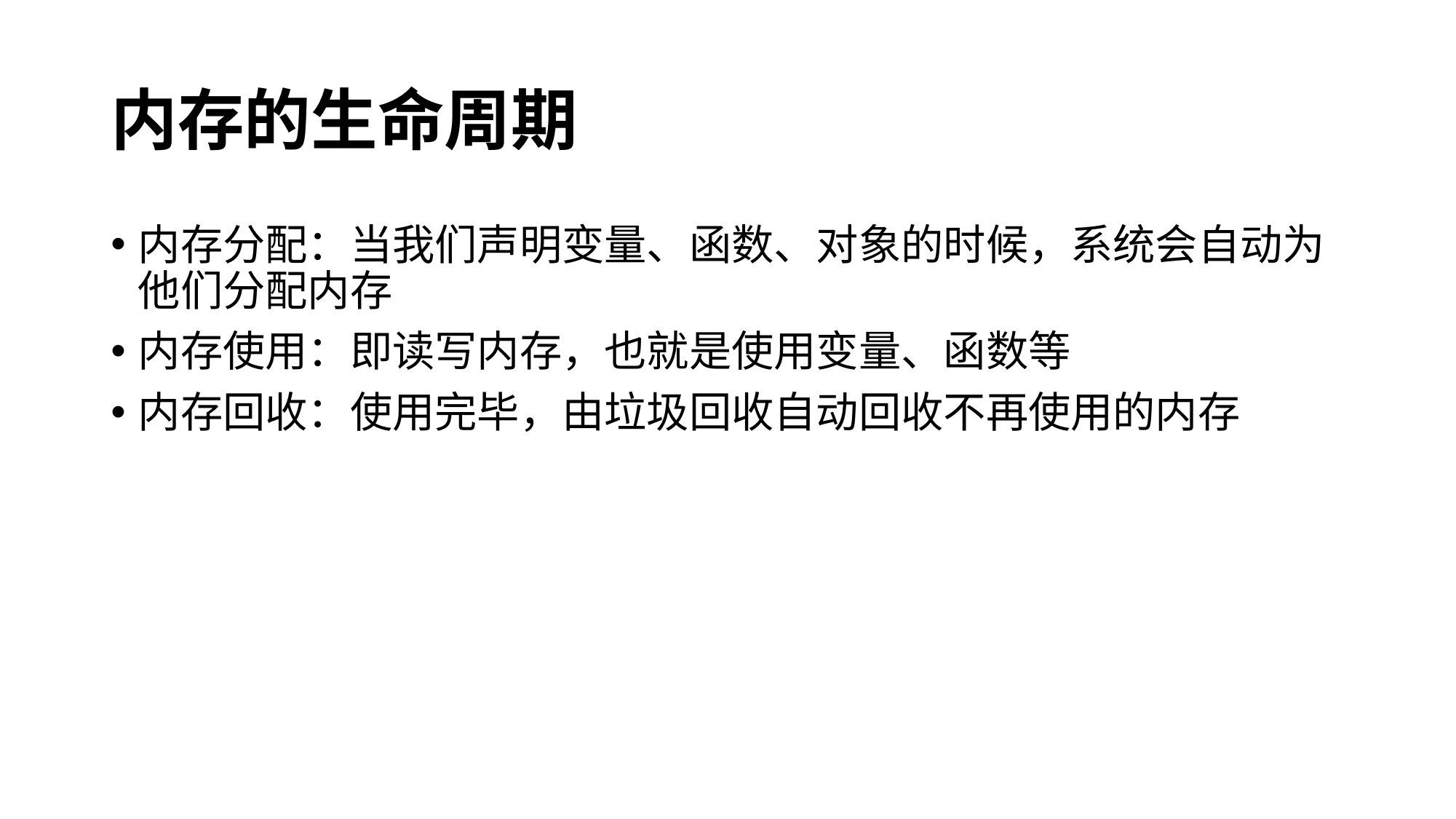

# 内存的生命周期
内存分配：当我们声明变量、函数、对象的时候，系统会自动为他们分配内存
内存使用：即读写内存，也就是使用变量、函数等
内存回收：使用完毕，由垃圾回收自动回收不再使用的内存